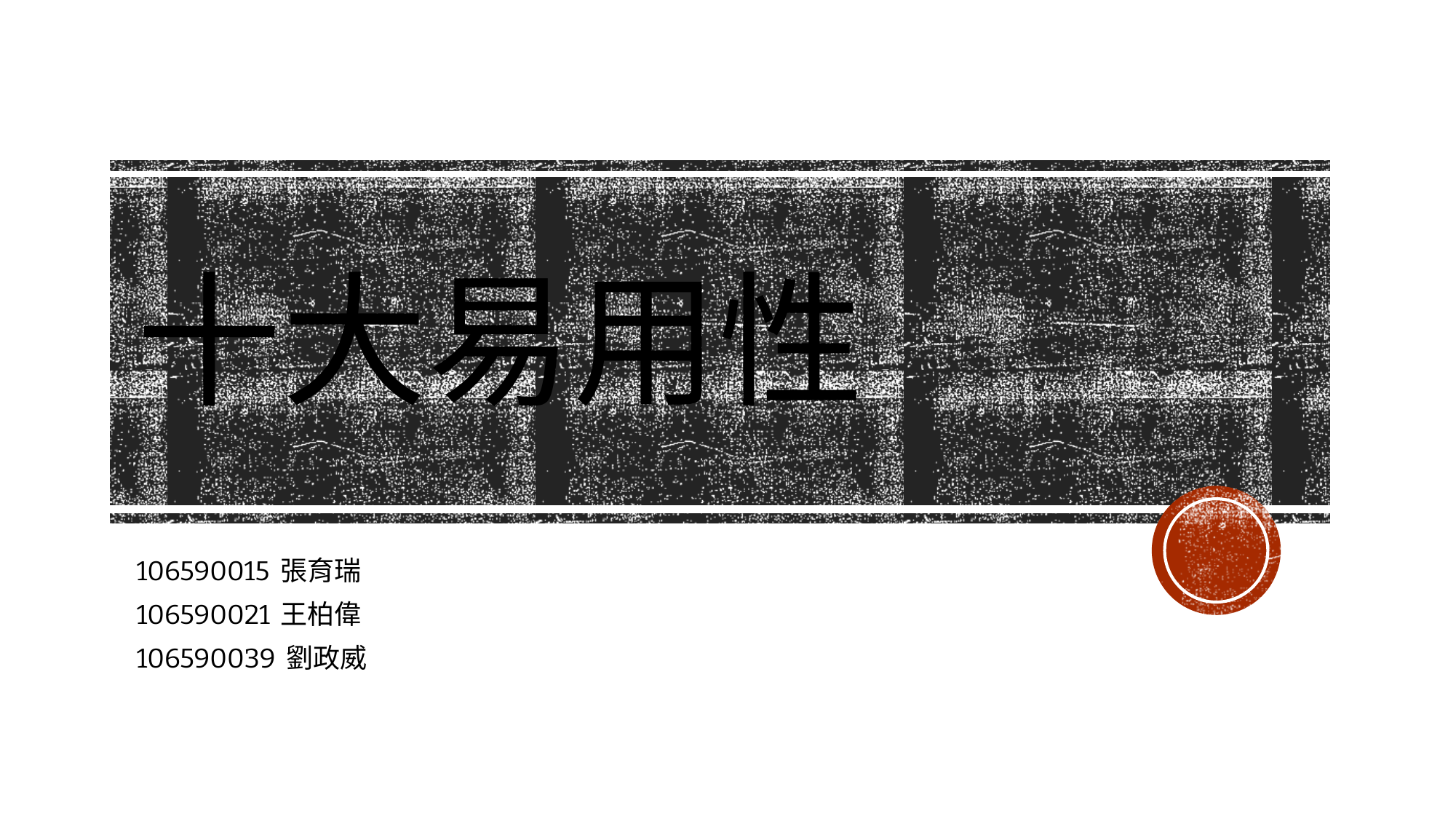

# 十大易用性
106590015 張育瑞
106590021 王柏偉
106590039 劉政威